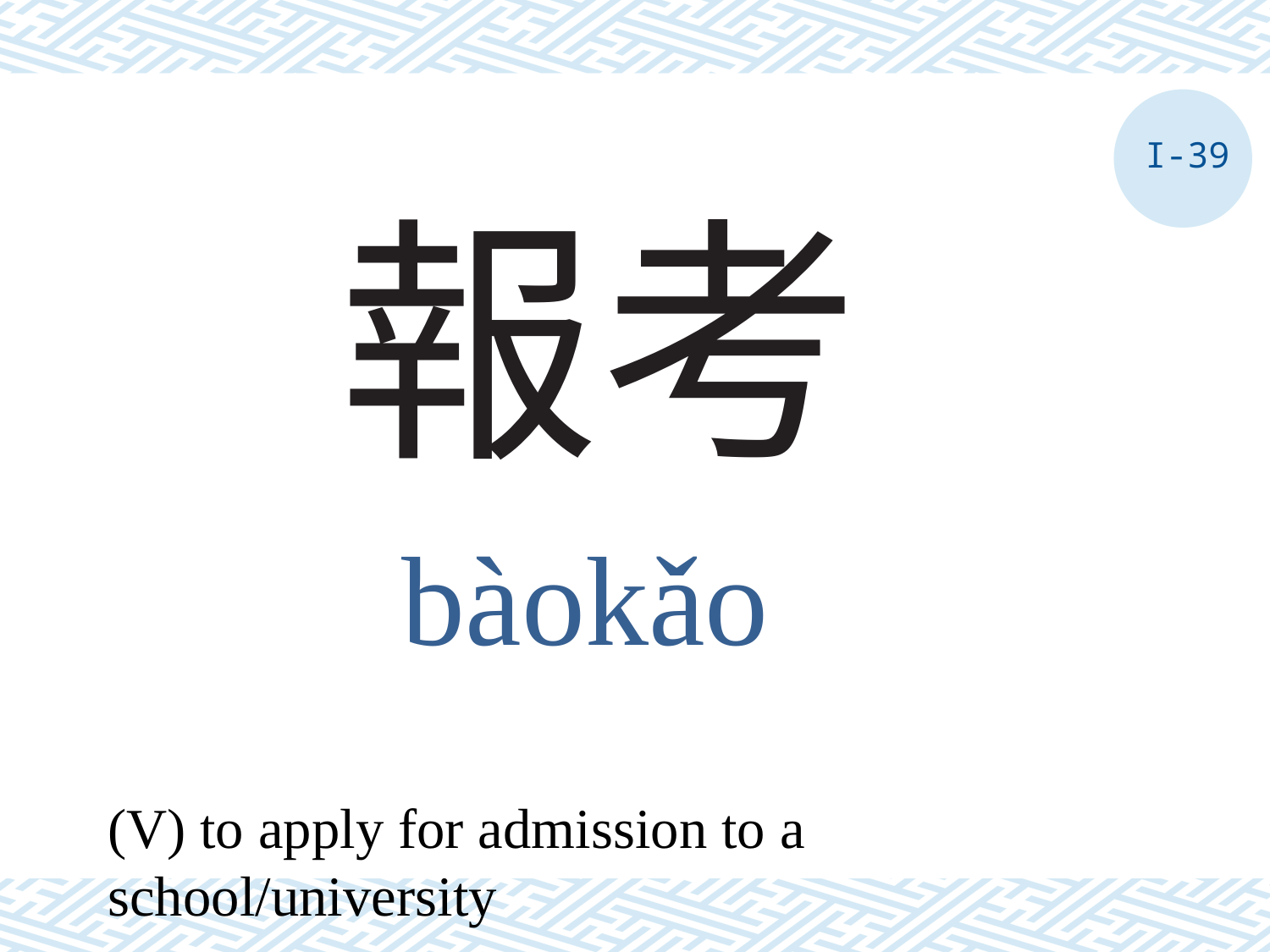

I-39

# 報考
bàokǎo
(V) to apply for admission to a school/university